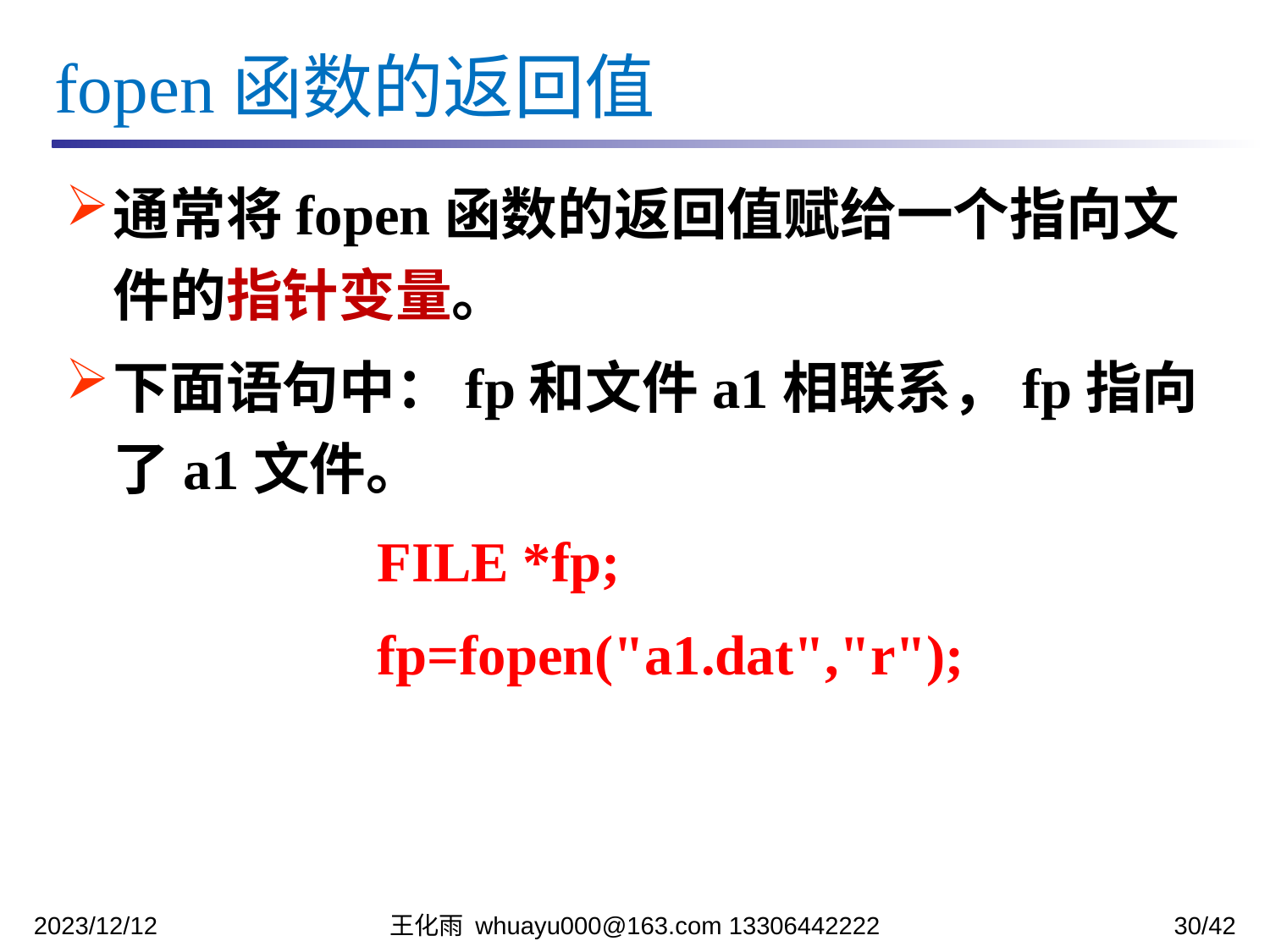

fopen函数的返回值
通常将fopen函数的返回值赋给一个指向文件的指针变量。
下面语句中：fp和文件a1相联系，fp指向了a1文件。
                      FILE *fp;
                      fp=fopen("a1.dat","r");
2023/12/12
王化雨 whuayu000@163.com 13306442222
30/42